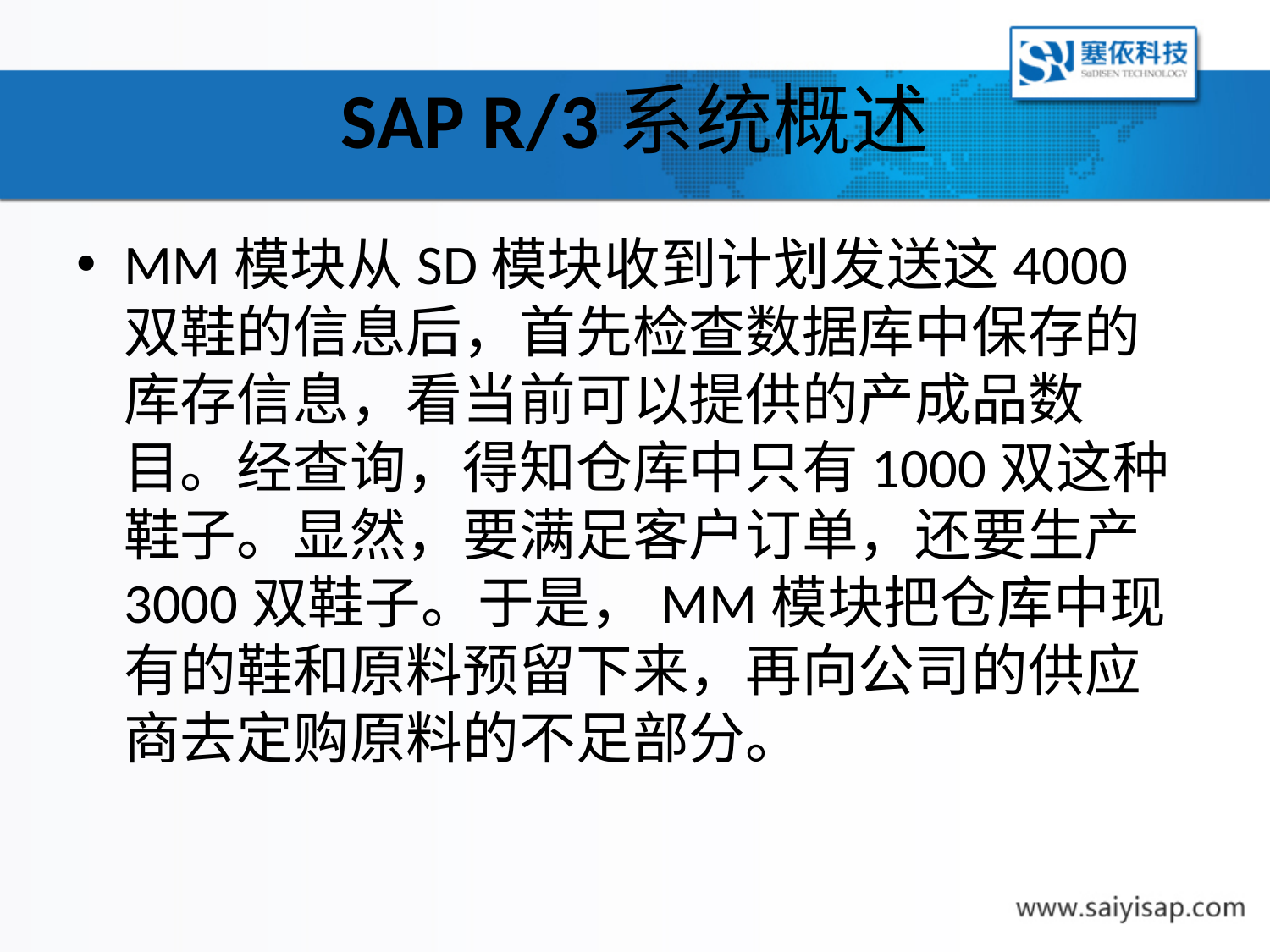

# SAP R/3系统概述
MM模块从SD模块收到计划发送这4000双鞋的信息后，首先检查数据库中保存的库存信息，看当前可以提供的产成品数目。经查询，得知仓库中只有1000双这种鞋子。显然，要满足客户订单，还要生产3000双鞋子。于是，MM模块把仓库中现有的鞋和原料预留下来，再向公司的供应商去定购原料的不足部分。